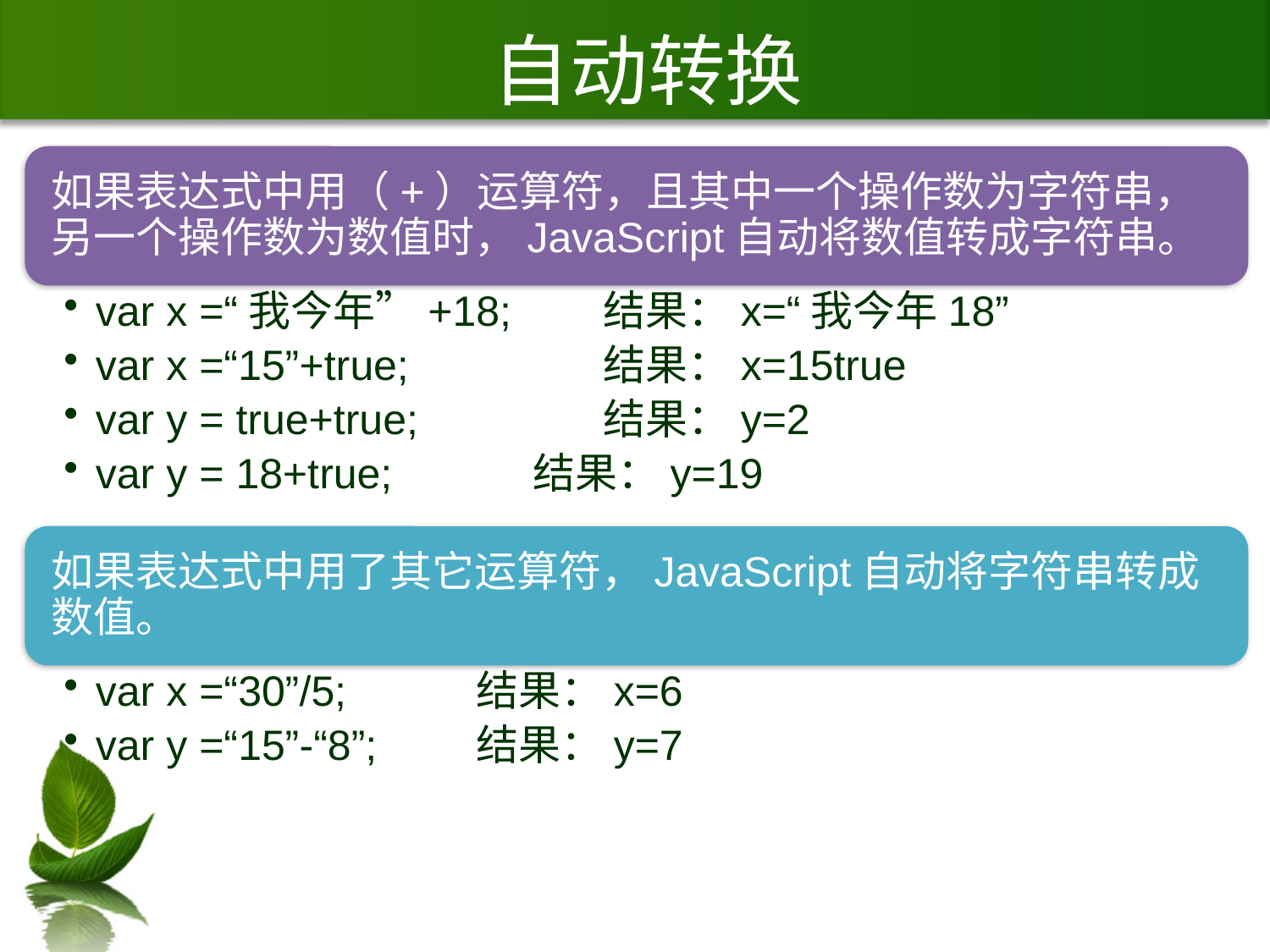

自动转换
如果表达式中用（+）运算符，且其中一个操作数为字符串，另一个操作数为数值时，JavaScript自动将数值转成字符串。
var x =“我今年”+18;	结果：x=“我今年18”
var x =“15”+true;		结果：x=15true
var y = true+true;		结果：y=2
var y = 18+true;           结果：y=19
如果表达式中用了其它运算符，JavaScript自动将字符串转成数值。
var x =“30”/5;		结果：x=6
var y =“15”-“8”;	结果：y=7